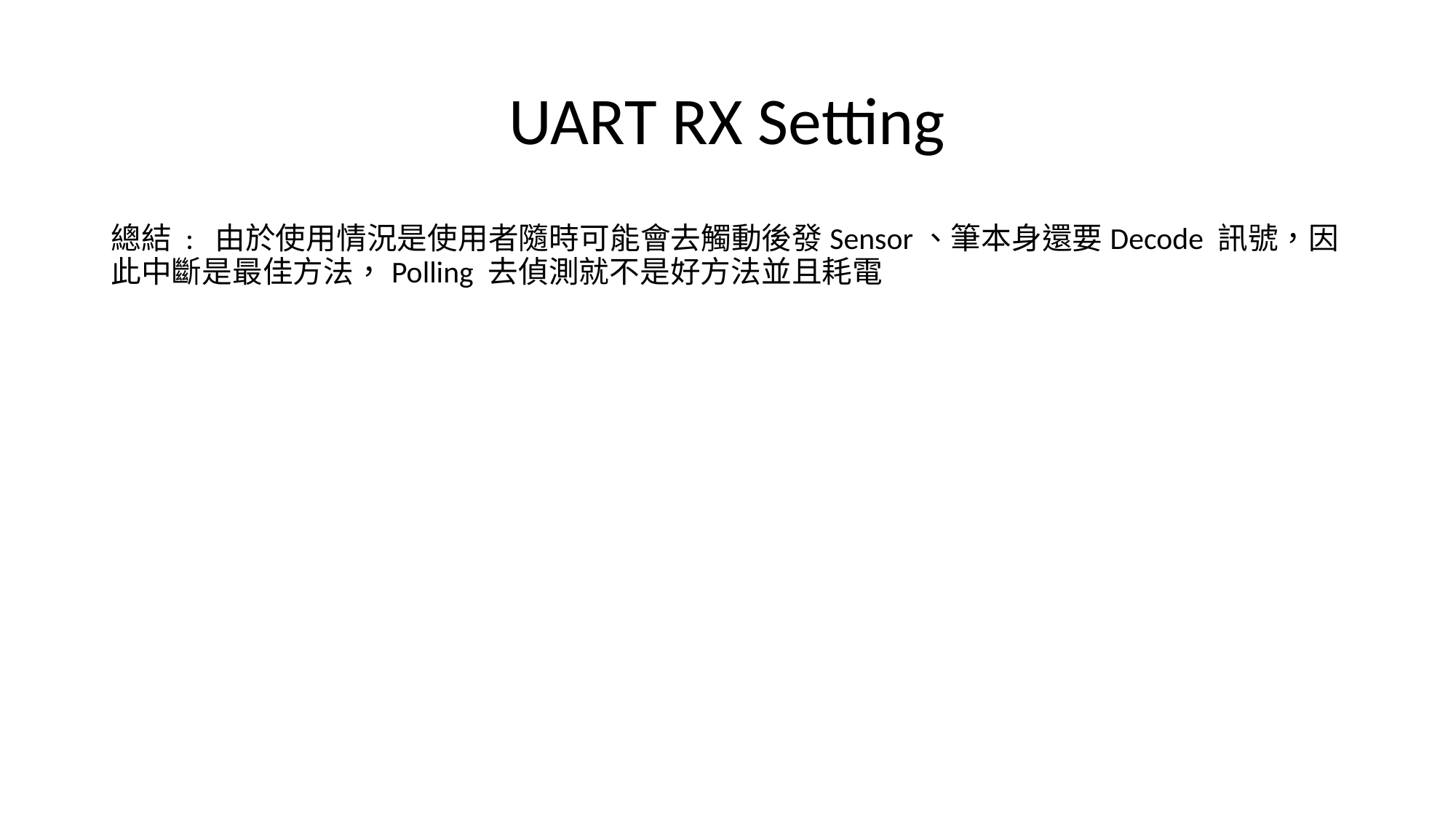

# UART RX Setting
總結 :  由於使用情況是使用者隨時可能會去觸動後發Sensor、筆本身還要Decode 訊號，因此中斷是最佳方法，Polling 去偵測就不是好方法並且耗電